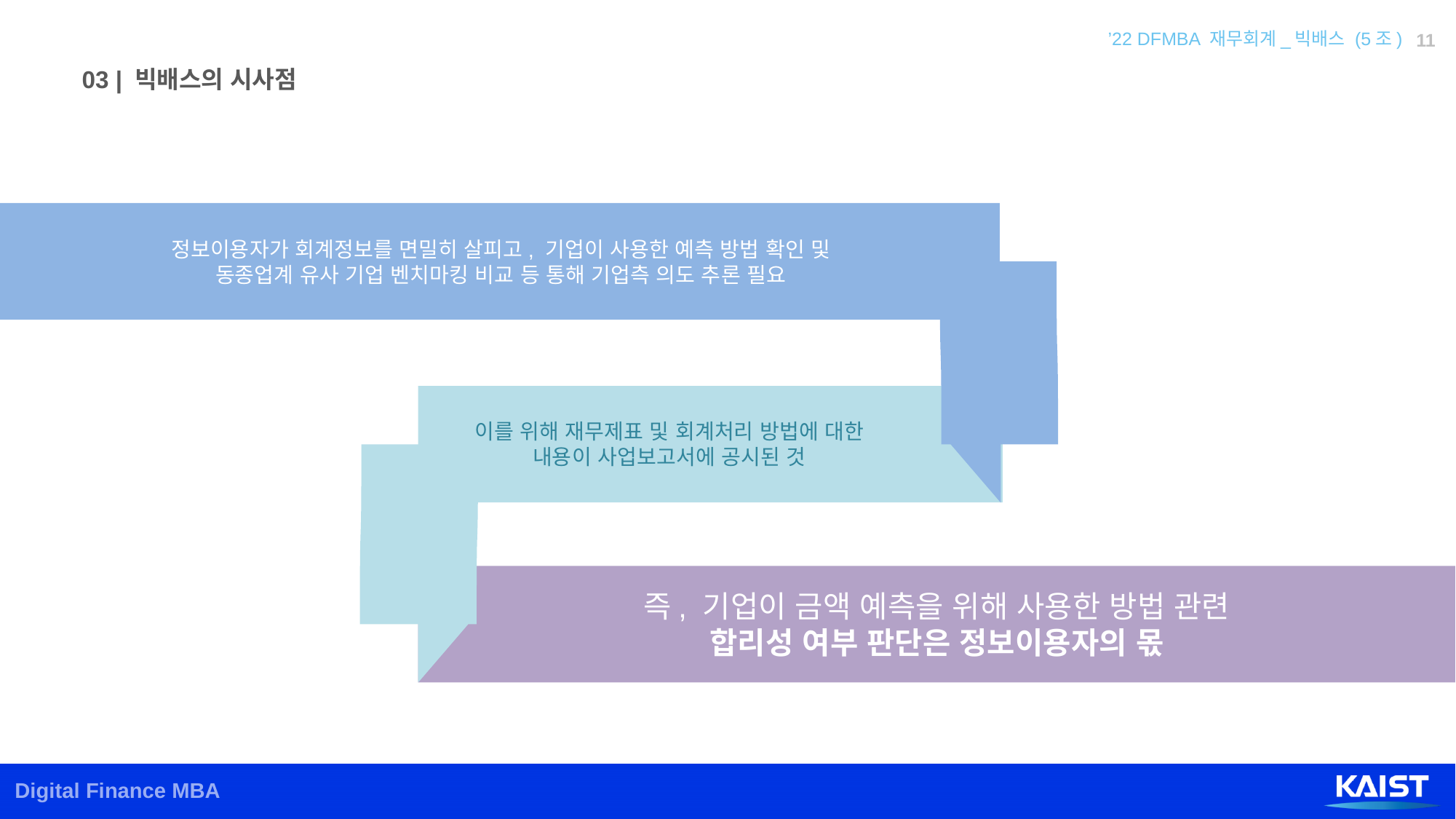

03 | 빅배스의 시사점
 정보이용자가 회계정보를 면밀히 살피고, 기업이 사용한 예측 방법 확인 및
 동종업계 유사 기업 벤치마킹 비교 등 통해 기업측 의도 추론 필요

이를 위해 재무제표 및 회계처리 방법에 대한
내용이 사업보고서에 공시된 것
즉, 기업이 금액 예측을 위해 사용한 방법 관련
합리성 여부 판단은 정보이용자의 몫